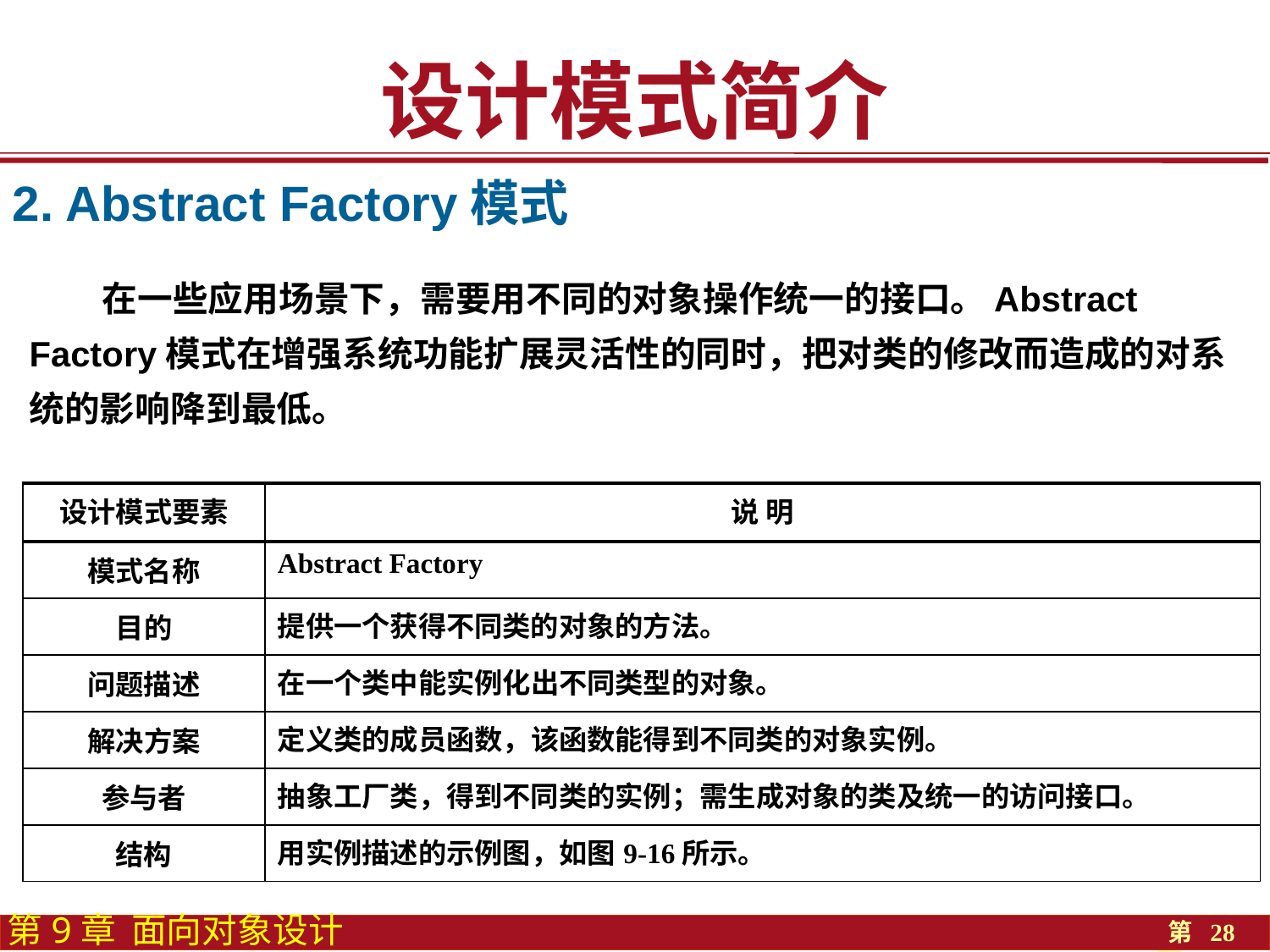

设计模式简介
2. Abstract Factory模式
        在一些应用场景下，需要用不同的对象操作统一的接口。Abstract Factory模式在增强系统功能扩展灵活性的同时，把对类的修改而造成的对系统的影响降到最低。
| 设计模式要素 | 说 明 |
| --- | --- |
| 模式名称 | Abstract Factory |
| 目的 | 提供一个获得不同类的对象的方法。 |
| 问题描述 | 在一个类中能实例化出不同类型的对象。 |
| 解决方案 | 定义类的成员函数，该函数能得到不同类的对象实例。 |
| 参与者 | 抽象工厂类，得到不同类的实例；需生成对象的类及统一的访问接口。 |
| 结构 | 用实例描述的示例图，如图9-16所示。 |